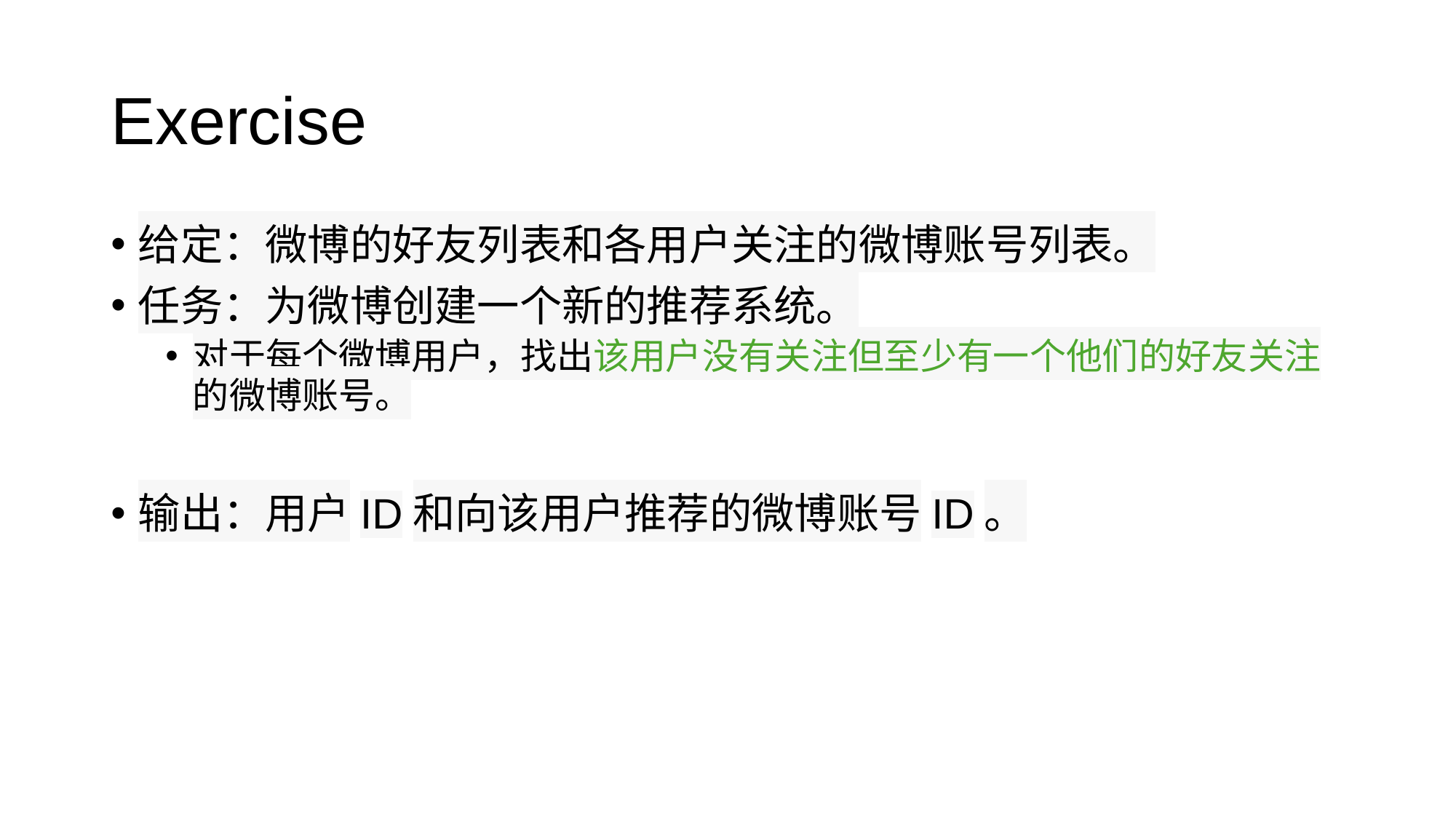

# Exercise
给定：微博的好友列表和各用户关注的微博账号列表。
任务：为微博创建一个新的推荐系统。
对于每个微博用户，找出该用户没有关注但至少有一个他们的好友关注的微博账号。

输出：用户ID和向该用户推荐的微博账号ID。